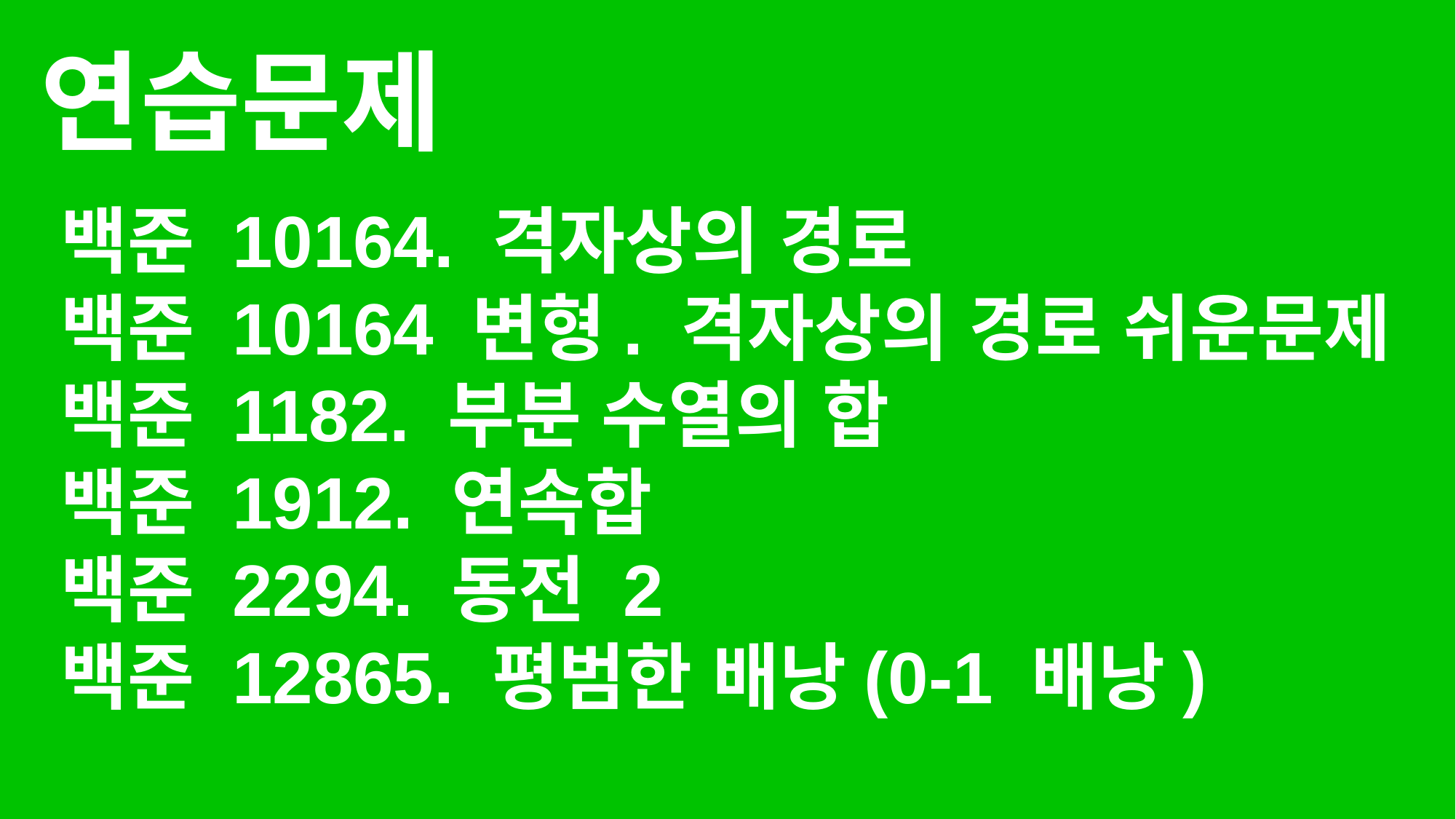

# 연습문제

백준 10164. 격자상의 경로
백준 10164 변형. 격자상의 경로 쉬운문제
백준 1182. 부분 수열의 합
백준 1912. 연속합
백준 2294. 동전 2
백준 12865. 평범한 배낭(0-1 배낭)